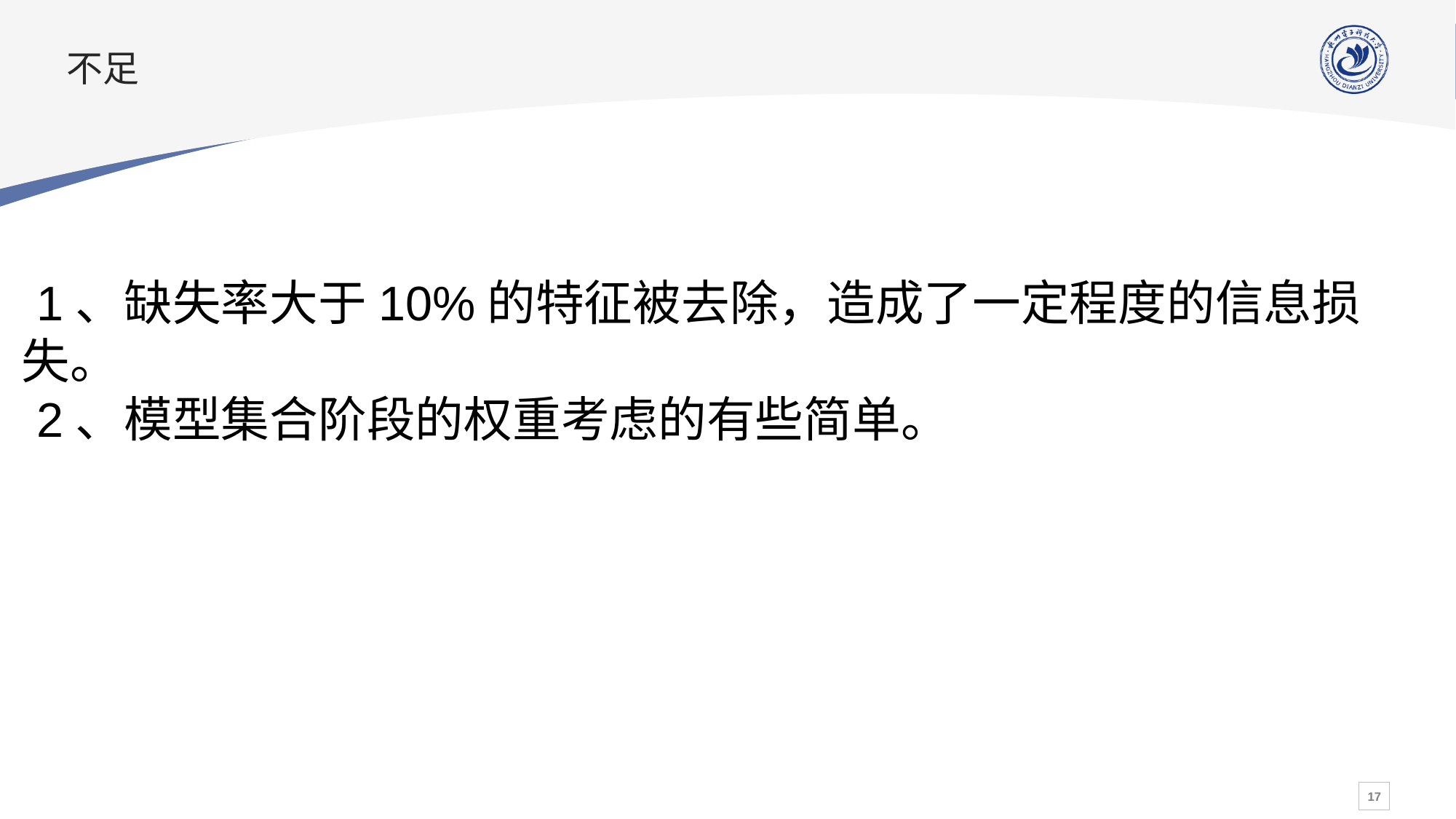

# 不足
1、缺失率大于10%的特征被去除，造成了一定程度的信息损失。
2、模型集合阶段的权重考虑的有些简单。